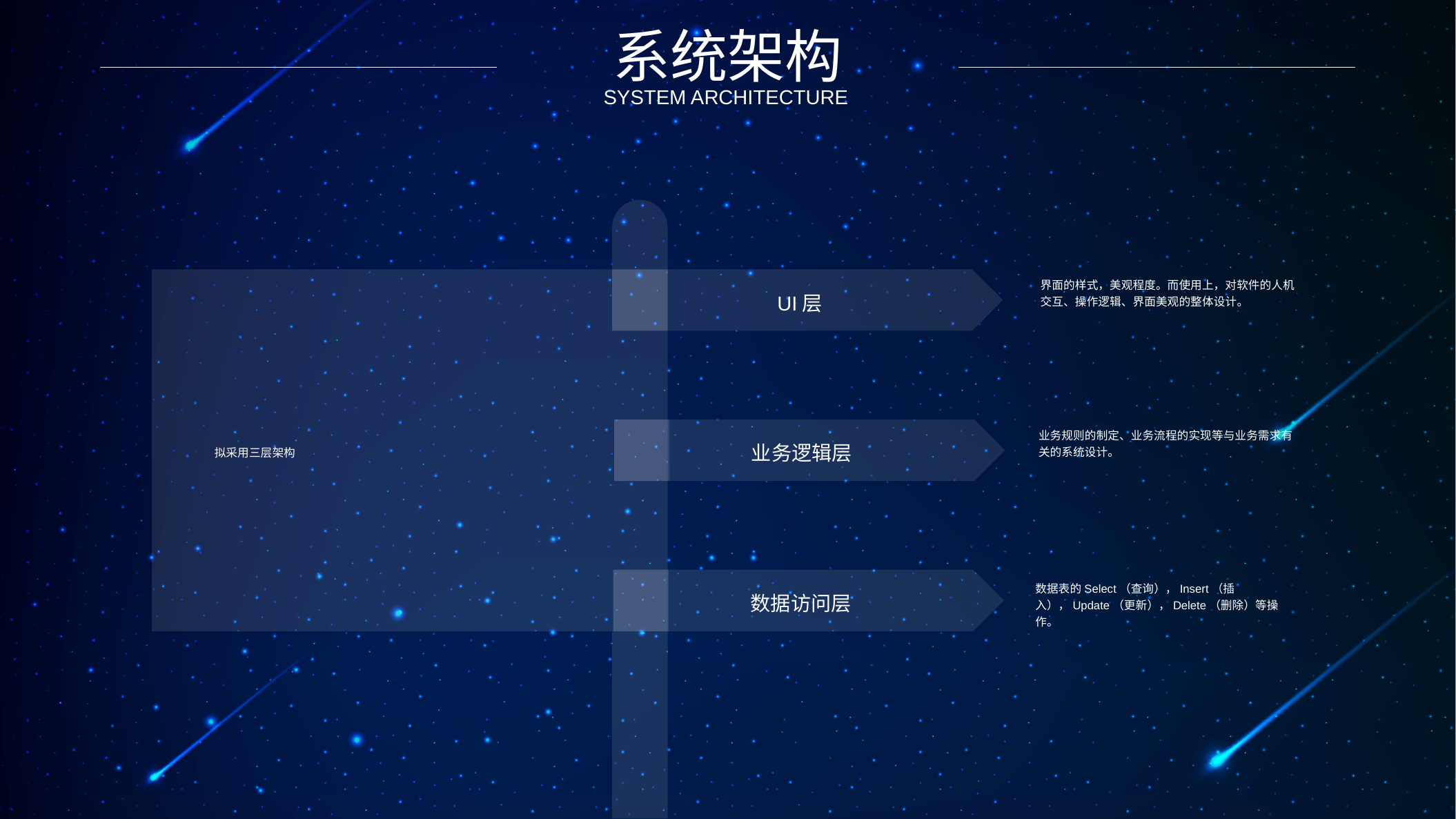

系统架构
SYSTEM ARCHITECTURE

拟采用三层架构
UI层

界面的样式，美观程度。而使用上，对软件的人机交互、操作逻辑、界面美观的整体设计。
业务逻辑层

业务规则的制定、业务流程的实现等与业务需求有关的系统设计。
数据访问层

数据表的Select（查询），Insert（插入），Update（更新），Delete（删除）等操作。